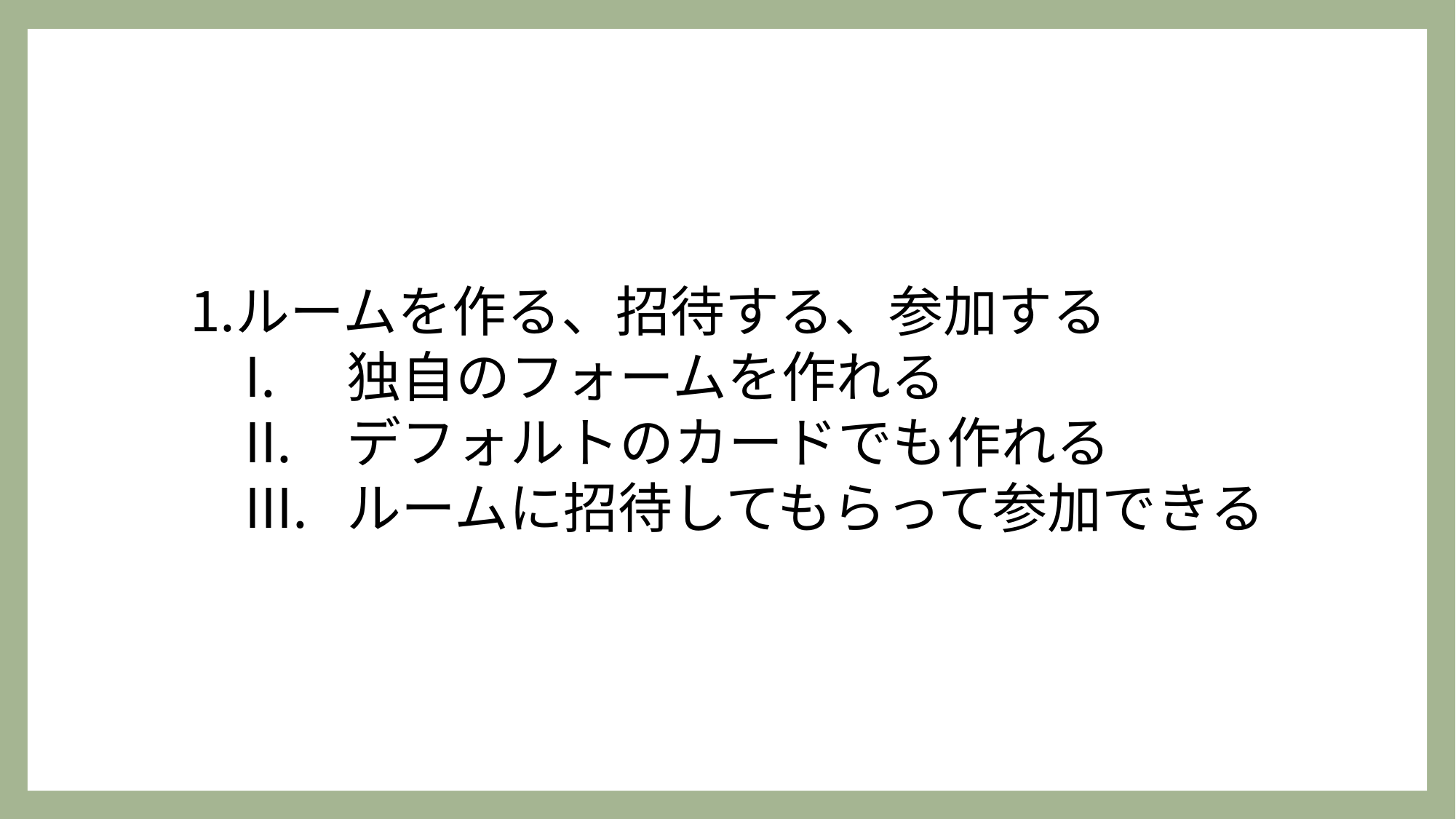

ルームを作る、招待する、参加する
独自のフォームを作れる
デフォルトのカードでも作れる
ルームに招待してもらって参加できる